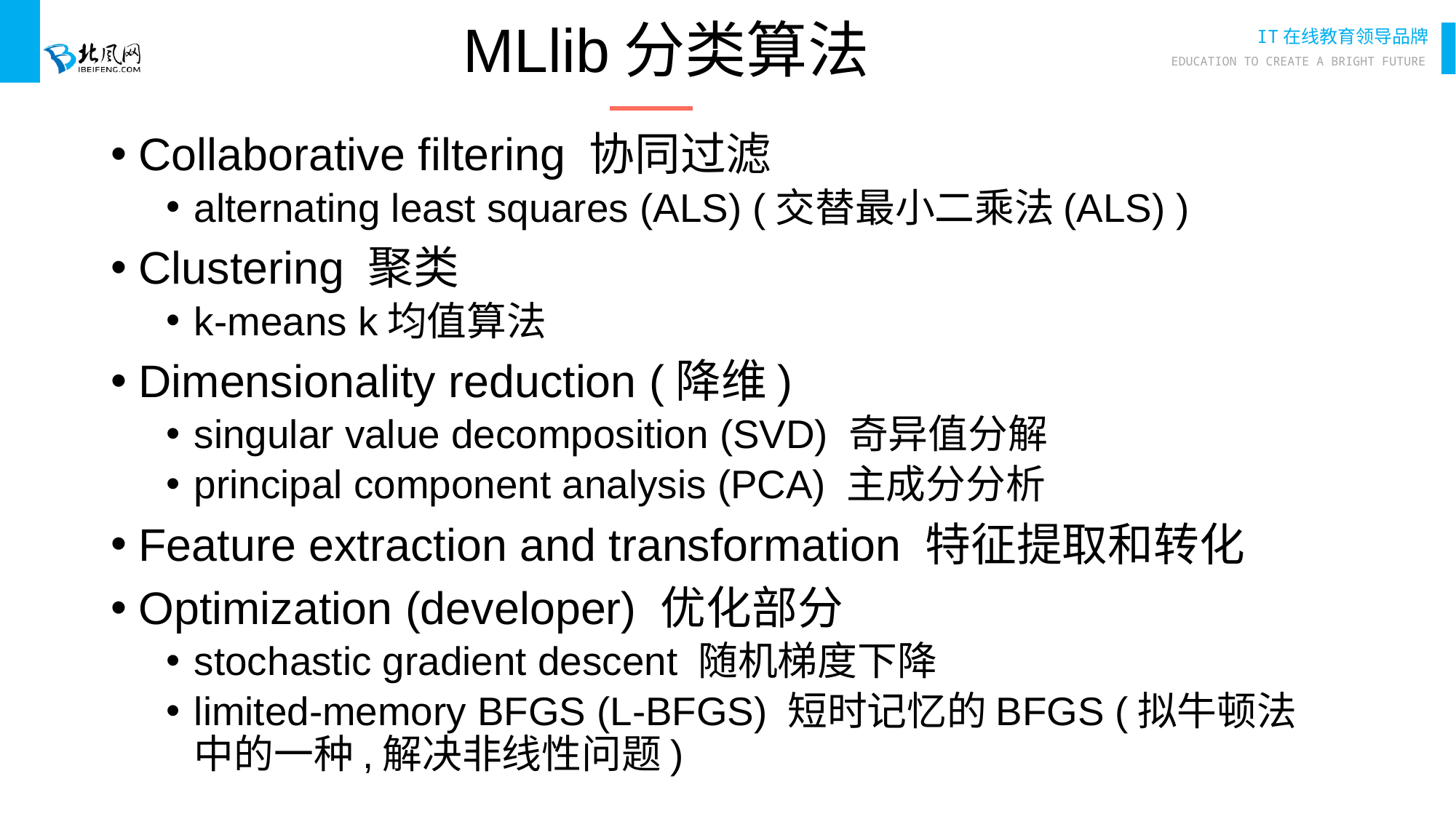

# MLlib分类算法
Collaborative filtering 协同过滤
alternating least squares (ALS) (交替最小二乘法(ALS) )
Clustering 聚类
k-means k均值算法
Dimensionality reduction (降维)
singular value decomposition (SVD) 奇异值分解
principal component analysis (PCA) 主成分分析
Feature extraction and transformation 特征提取和转化
Optimization (developer) 优化部分
stochastic gradient descent 随机梯度下降
limited-memory BFGS (L-BFGS) 短时记忆的BFGS (拟牛顿法中的一种,解决非线性问题)